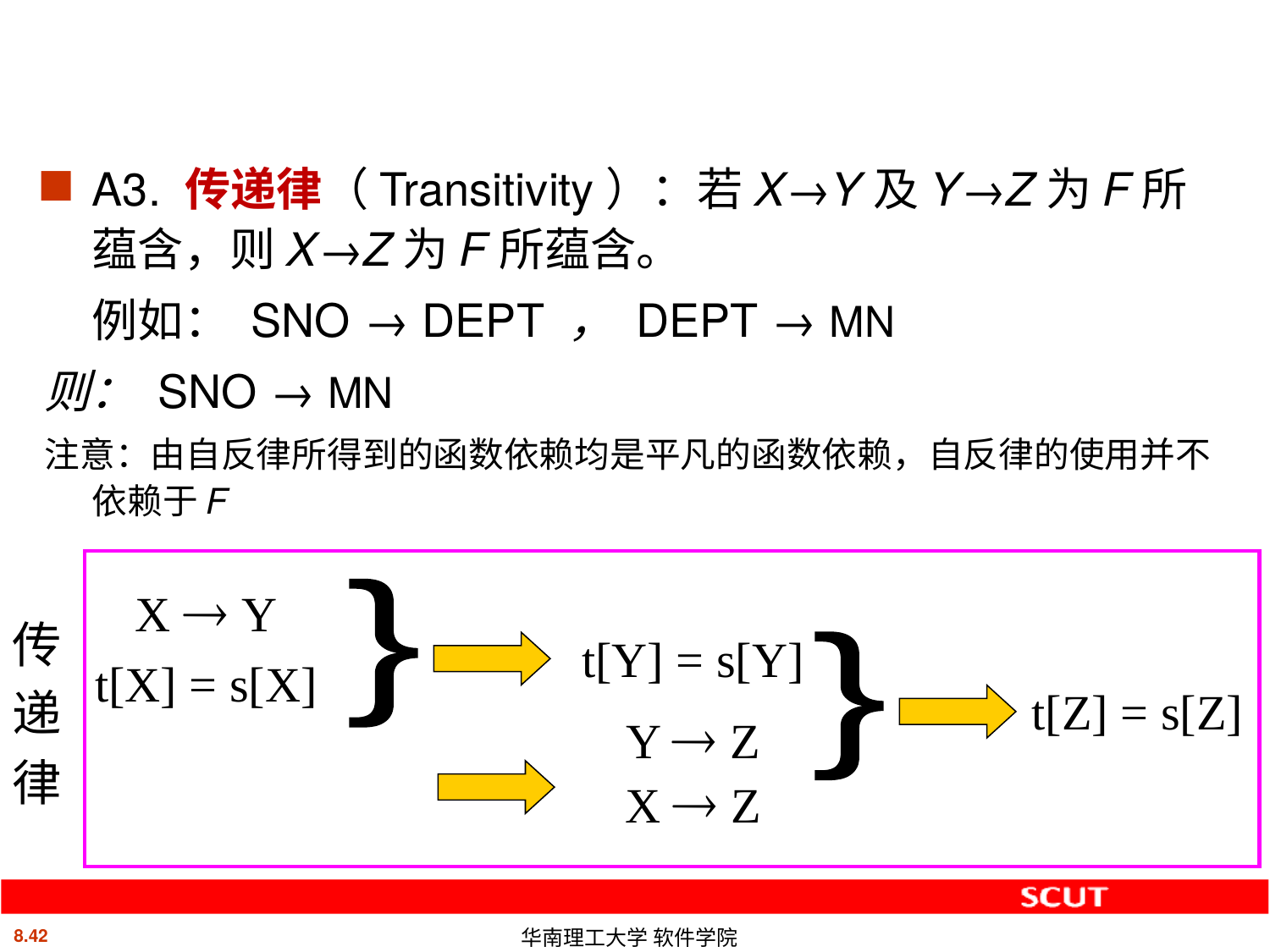

#
A3. 传递律（Transitivity）：若X→Y及Y→Z为F所蕴含，则X→Z为F所蕴含。
	例如： SNO → DEPT ， DEPT → MN
则： SNO → MN
注意：由自反律所得到的函数依赖均是平凡的函数依赖，自反律的使用并不依赖于F

X → Y
t[X] = s[X]
}
传
递
律
t[Y] = s[Y]
}

t[Z] = s[Z]

Y → Z
X → Z